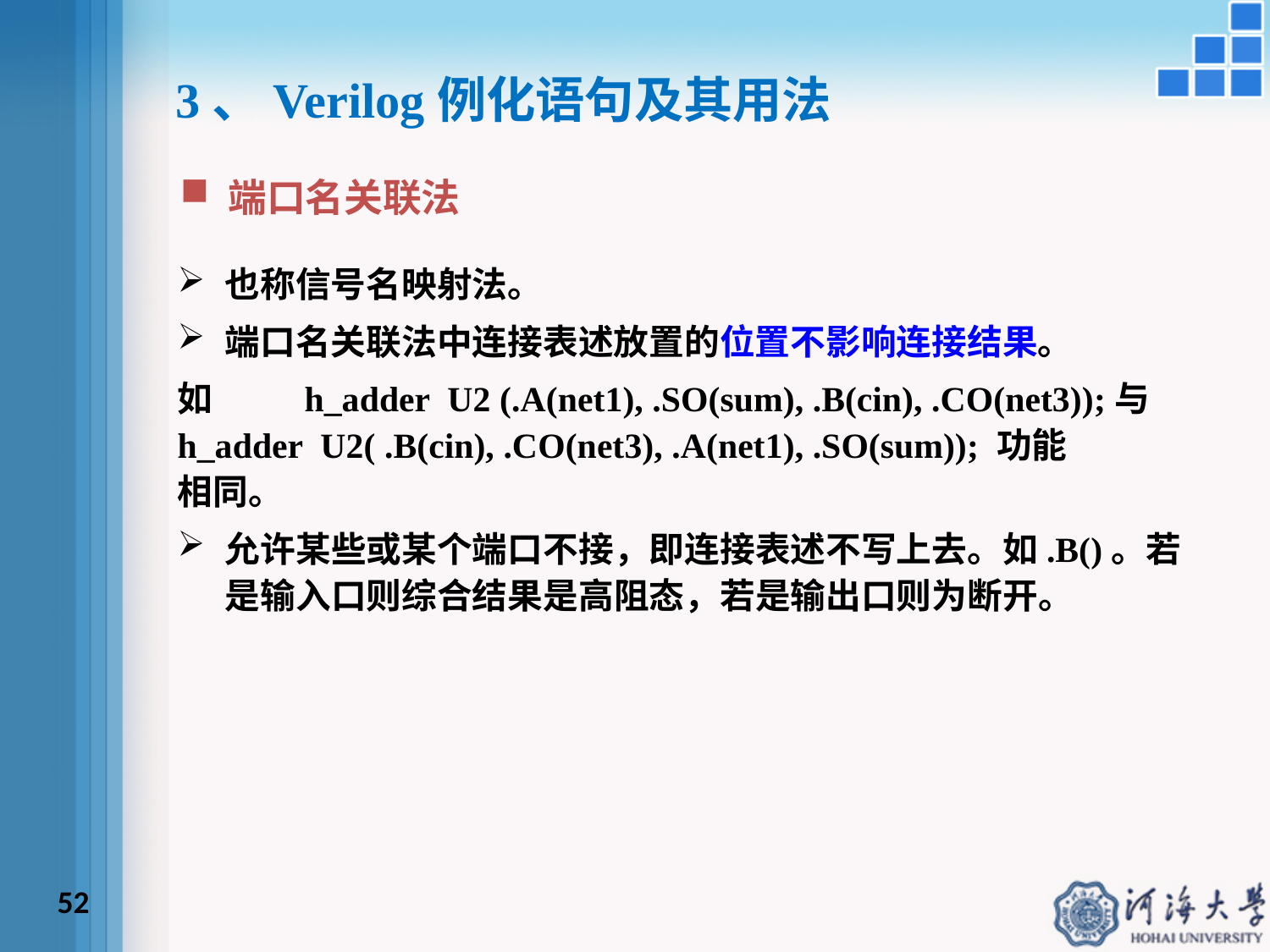

3、Verilog例化语句及其用法
端口名关联法
也称信号名映射法。
端口名关联法中连接表述放置的位置不影响连接结果。
如 	h_adder  U2 (.A(net1), .SO(sum), .B(cin), .CO(net3));与	h_adder  U2( .B(cin), .CO(net3), .A(net1), .SO(sum)); 功能	相同。
允许某些或某个端口不接，即连接表述不写上去。如.B()。若是输入口则综合结果是高阻态，若是输出口则为断开。
52